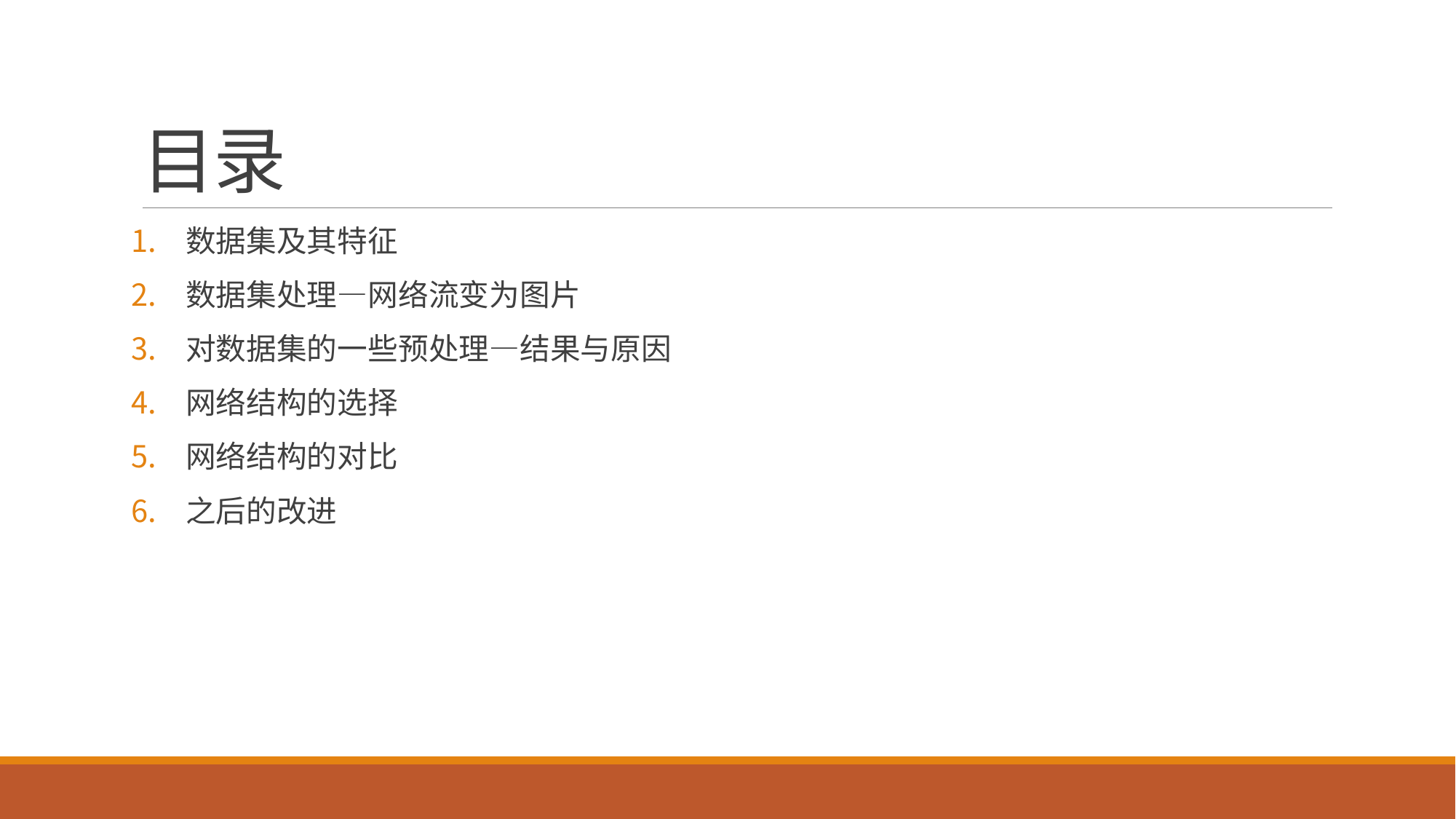

# 目录
数据集及其特征
数据集处理—网络流变为图片
对数据集的一些预处理—结果与原因
网络结构的选择
网络结构的对比
之后的改进